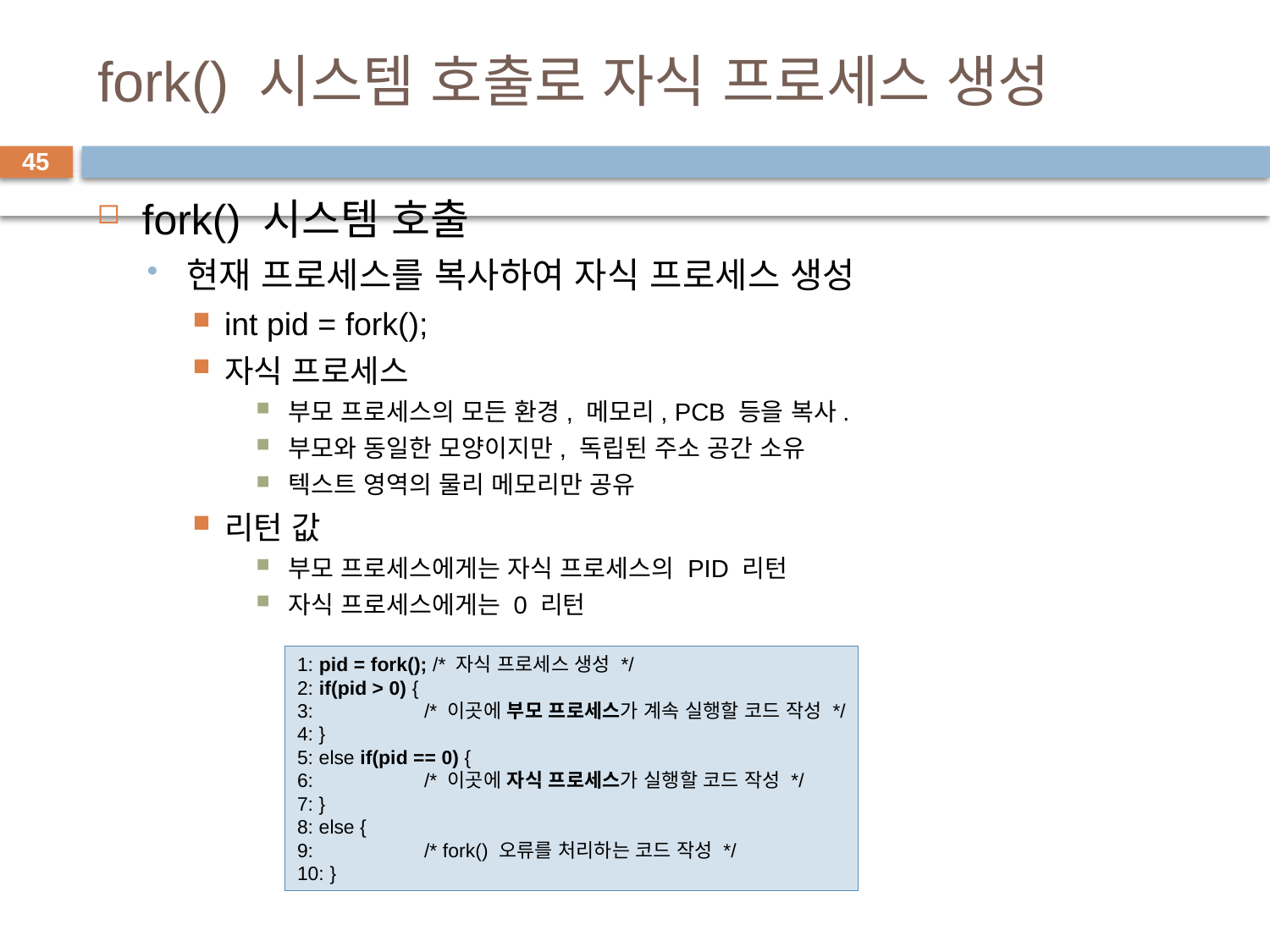

# fork() 시스템 호출로 자식 프로세스 생성
45
fork() 시스템 호출
현재 프로세스를 복사하여 자식 프로세스 생성
int pid = fork();
자식 프로세스
부모 프로세스의 모든 환경, 메모리, PCB 등을 복사.
부모와 동일한 모양이지만, 독립된 주소 공간 소유
텍스트 영역의 물리 메모리만 공유
리턴 값
부모 프로세스에게는 자식 프로세스의 PID 리턴
자식 프로세스에게는 0 리턴

1: pid = fork(); /* 자식 프로세스 생성 */
2: if(pid > 0) {
3: 	/* 이곳에 부모 프로세스가 계속 실행할 코드 작성 */
4: }
5: else if(pid == 0) {
6: 	/* 이곳에 자식 프로세스가 실행할 코드 작성 */
7: }
8: else {
9: 	/* fork() 오류를 처리하는 코드 작성 */
10: }